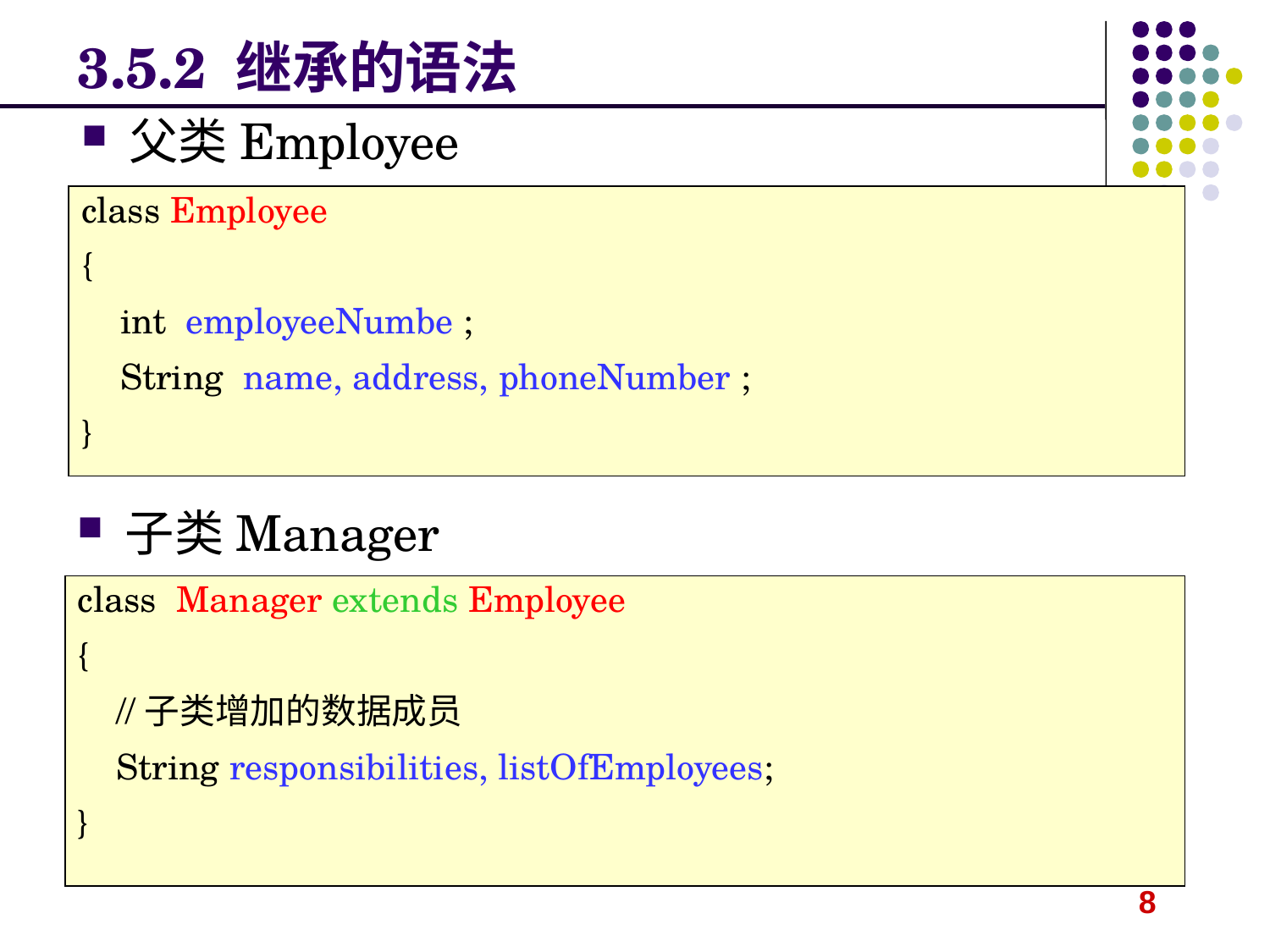

# 3.5.2 继承的语法
父类Employee
class Employee
{
    int  employeeNumbe ;
    String  name, address, phoneNumber ;
}
子类Manager
class  Manager extends Employee
{
    //子类增加的数据成员
    String responsibilities, listOfEmployees;
}